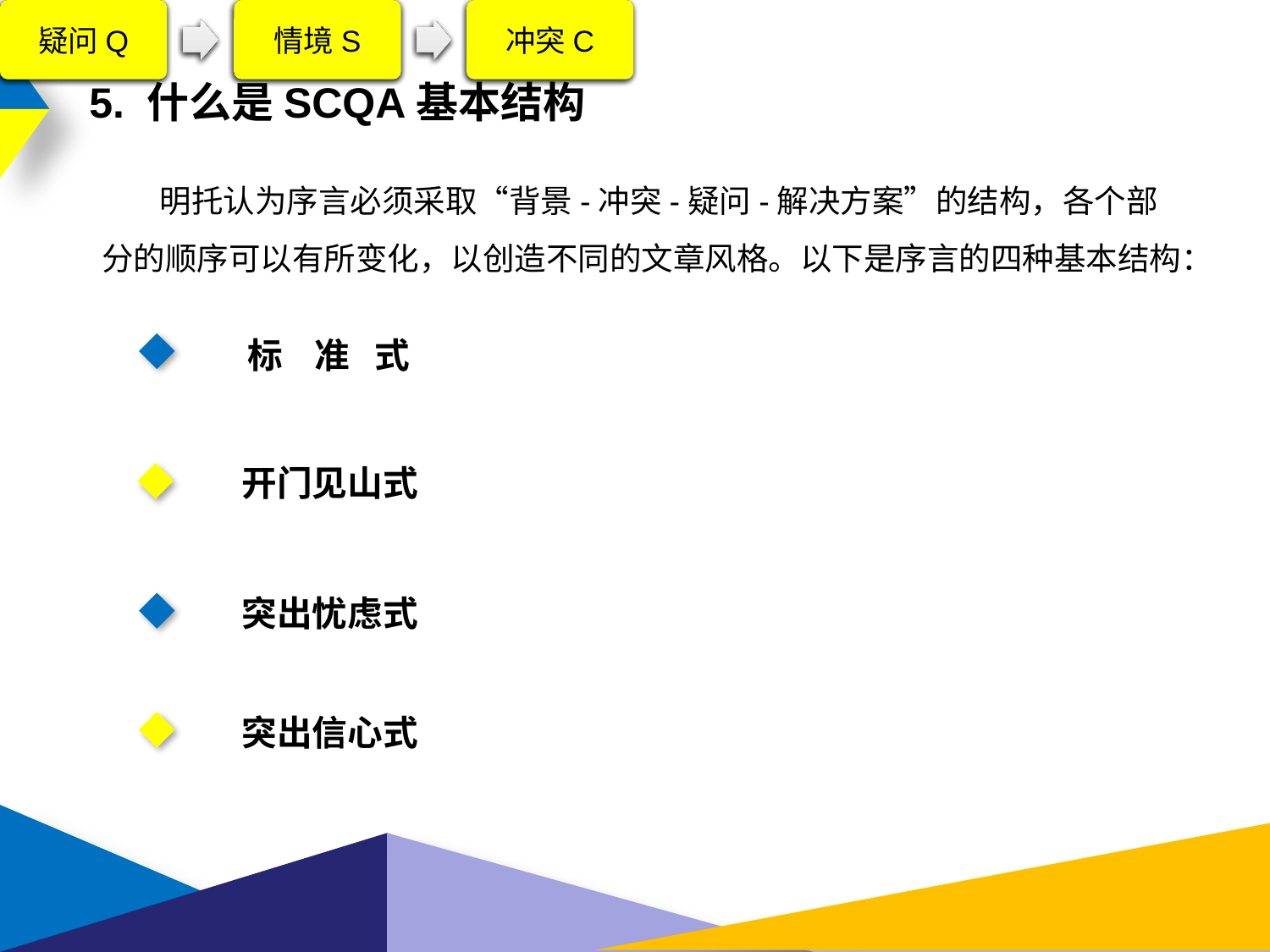

5. 什么是SCQA基本结构

       明托认为序言必须采取“背景-冲突-疑问-解决方案”的结构，各个部分的顺序可以有所变化，以创造不同的文章风格。以下是序言的四种基本结构：
背景S
冲突C
解决方案Q

标    准   式

解决方案Q
情境S
冲突C

开门见山式

冲突C
情境S
解决方案Q

突出忧虑式

疑问Q
情境S
冲突C

突出信心式